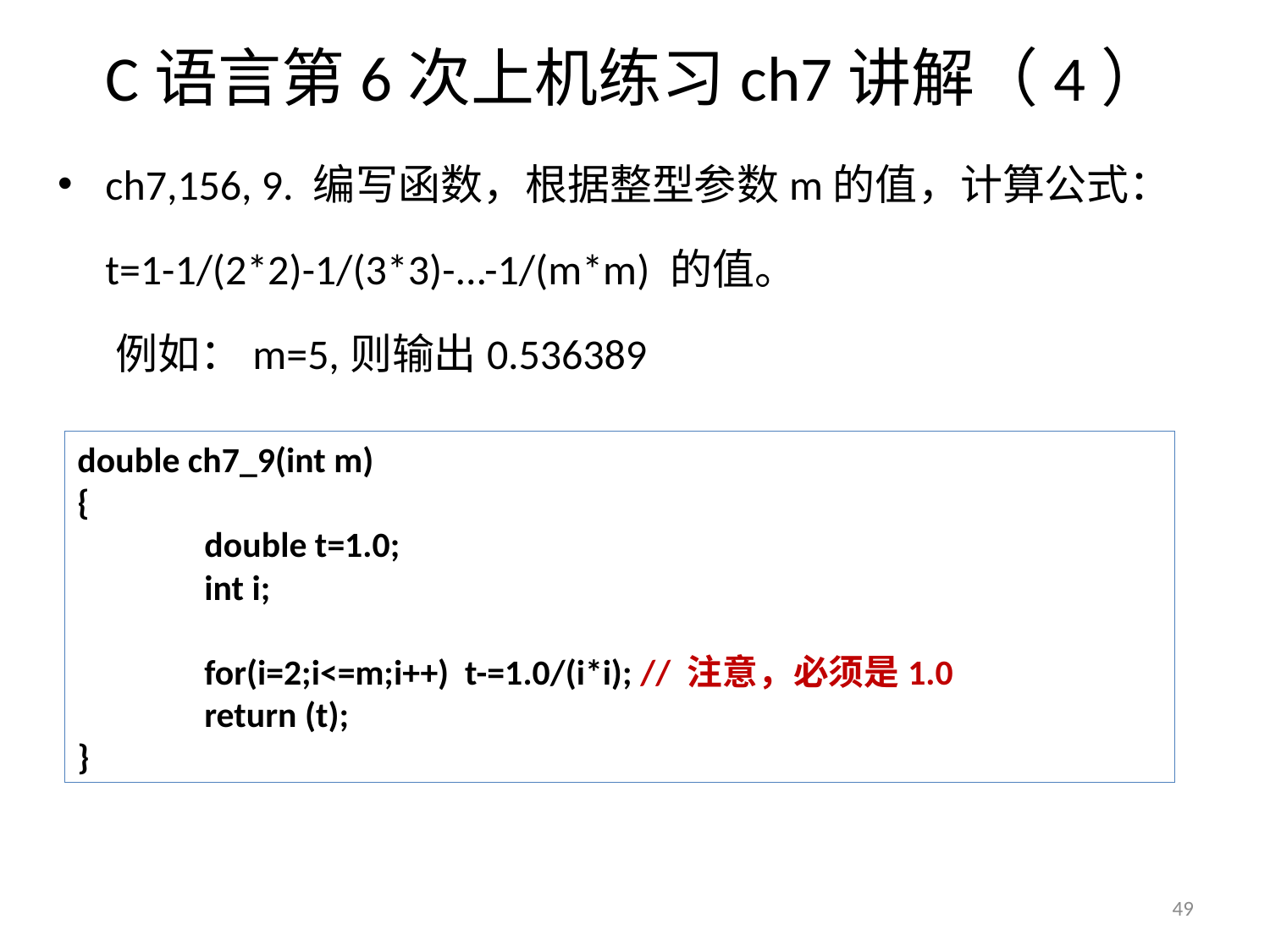

# C语言第6次上机练习ch7讲解（4）
ch7,156, 9. 编写函数，根据整型参数m的值，计算公式：
     t=1-1/(2*2)-1/(3*3)-...-1/(m*m) 的值。
     例如：m=5,则输出0.536389
double ch7_9(int m)
{
	double t=1.0;
	int i;

	for(i=2;i<=m;i++)  t-=1.0/(i*i); // 注意，必须是1.0
	return (t);
}
49